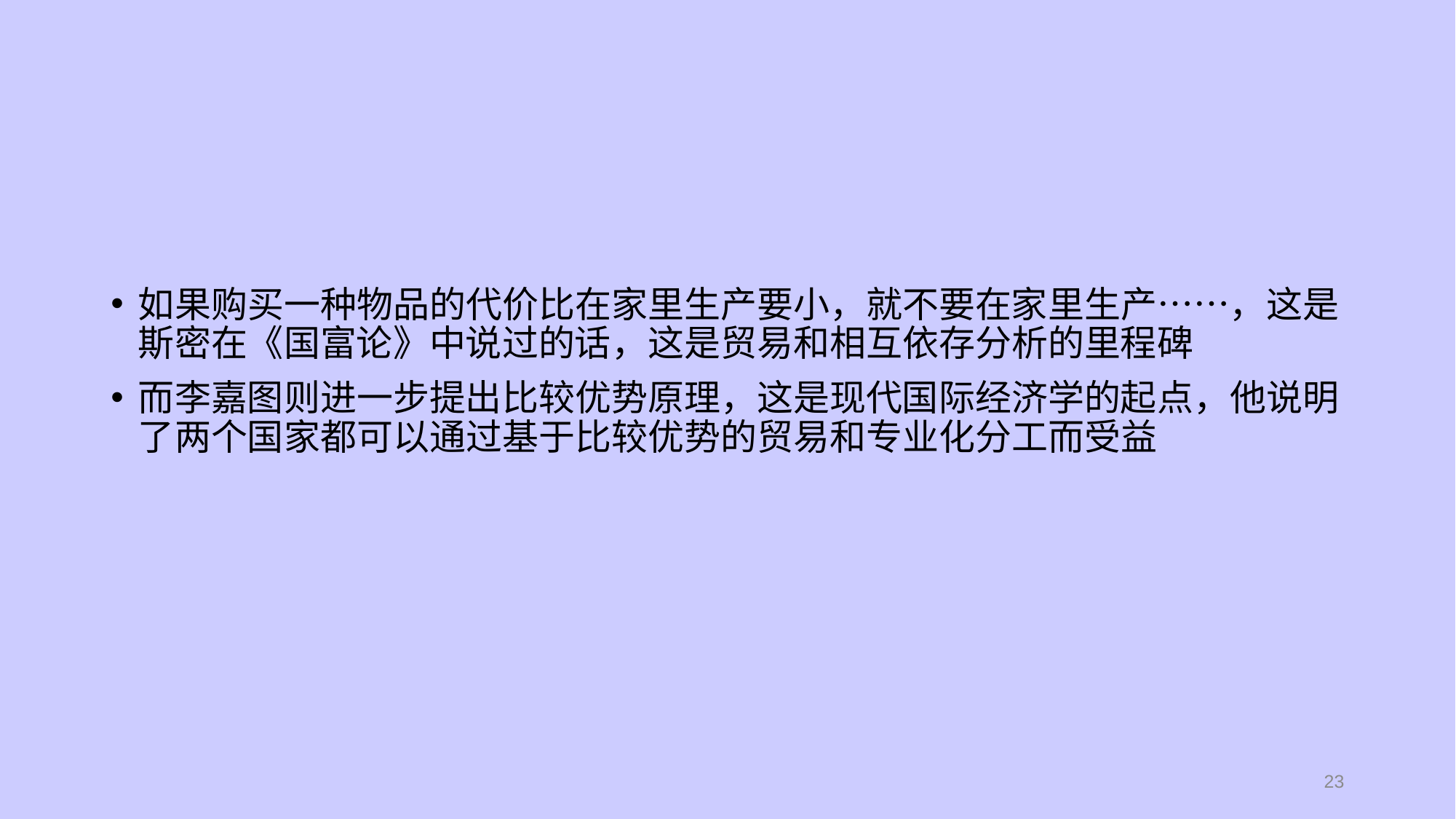

#

如果购买一种物品的代价比在家里生产要小，就不要在家里生产……，这是斯密在《国富论》中说过的话，这是贸易和相互依存分析的里程碑
而李嘉图则进一步提出比较优势原理，这是现代国际经济学的起点，他说明了两个国家都可以通过基于比较优势的贸易和专业化分工而受益

23